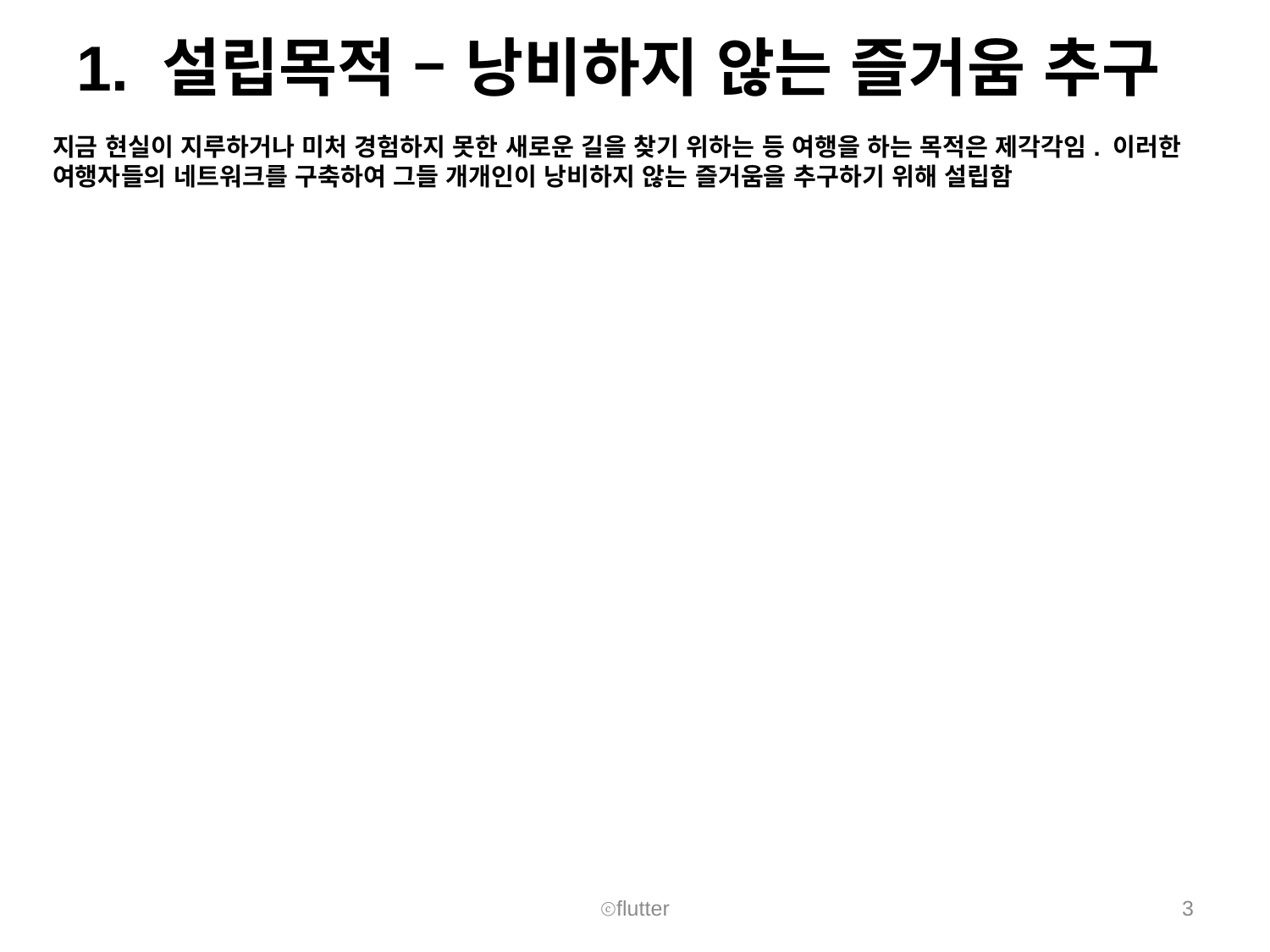

# 1. 설립목적 – 낭비하지 않는 즐거움 추구
지금 현실이 지루하거나 미처 경험하지 못한 새로운 길을 찾기 위하는 등 여행을 하는 목적은 제각각임. 이러한 여행자들의 네트워크를 구축하여 그들 개개인이 낭비하지 않는 즐거움을 추구하기 위해 설립함
ⓒflutter
3